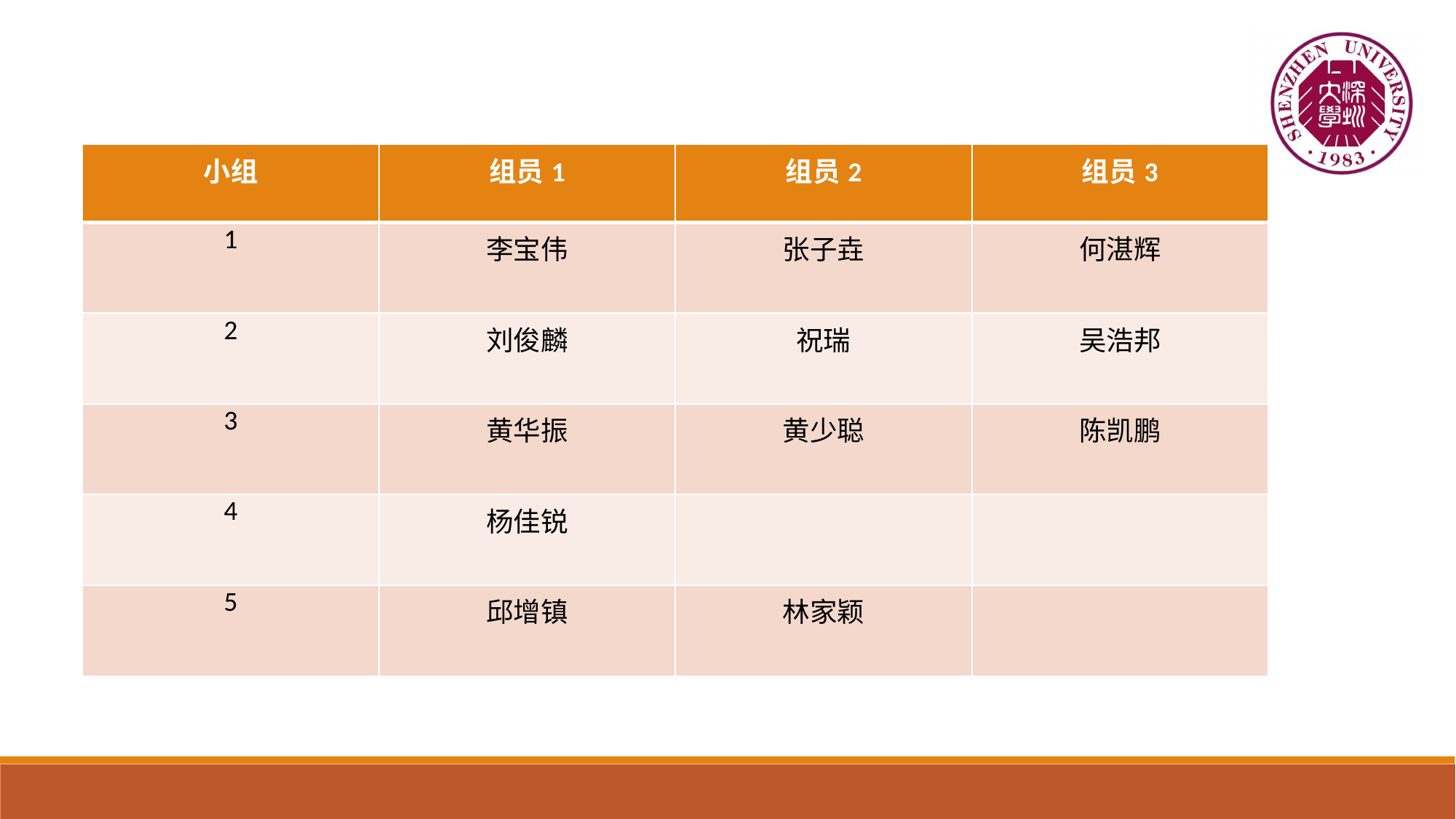

| 小组 | 组员1 | 组员2 | 组员3 |
| --- | --- | --- | --- |
| 1 | 李宝伟 | 张子垚 | 何湛辉 |
| 2 | 刘俊麟 | 祝瑞 | 吴浩邦 |
| 3 | 黄华振 | 黄少聪 | 陈凯鹏 |
| 4 | 杨佳锐 |  |  |
| 5 | 邱增镇 | 林家颖 |  |